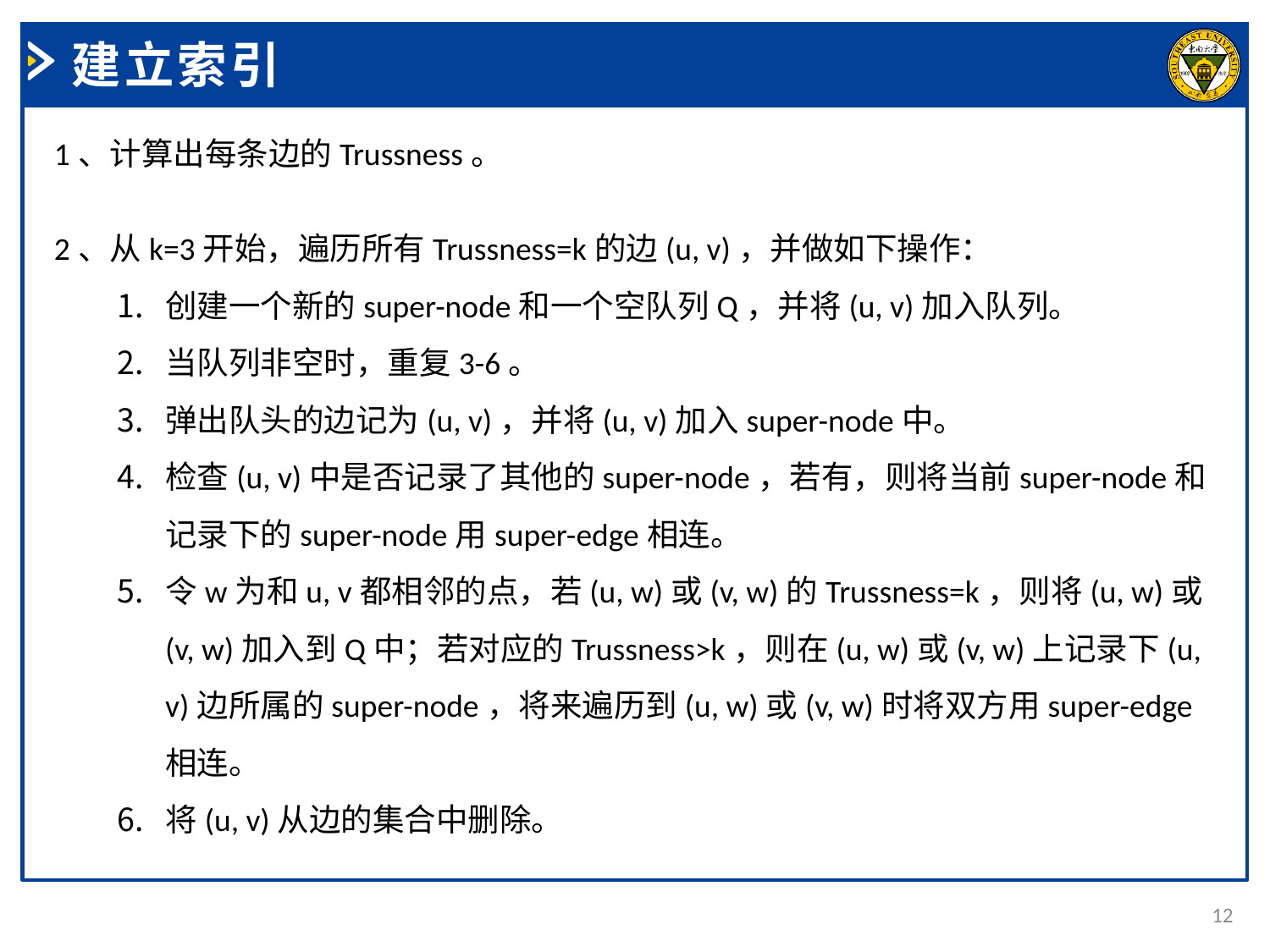

建立索引
1、计算出每条边的Trussness。

2、从k=3开始，遍历所有Trussness=k的边(u, v)，并做如下操作：
创建一个新的super-node和一个空队列Q，并将(u, v)加入队列。
当队列非空时，重复3-6。
弹出队头的边记为(u, v)，并将(u, v)加入super-node中。
检查(u, v)中是否记录了其他的super-node，若有，则将当前super-node和记录下的super-node用super-edge相连。
令w为和u, v都相邻的点，若(u, w)或(v, w)的Trussness=k，则将(u, w)或(v, w)加入到Q中；若对应的Trussness>k，则在(u, w)或(v, w)上记录下(u, v)边所属的super-node，将来遍历到(u, w)或(v, w)时将双方用super-edge相连。
将(u, v)从边的集合中删除。
12